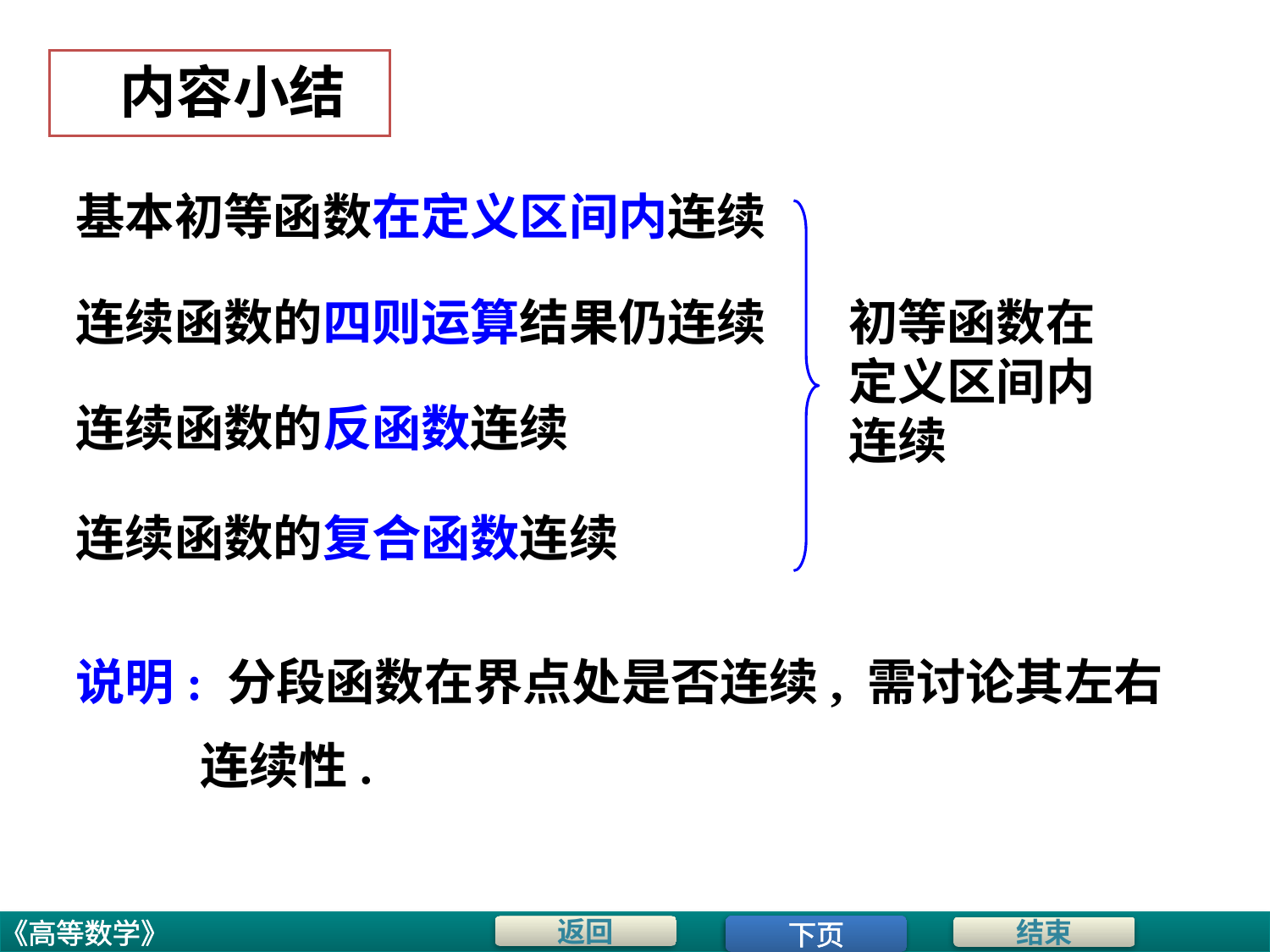

# 内容小结
基本初等函数在定义区间内连续

初等函数在定义区间内连续
连续函数的四则运算结果仍连续
连续函数的反函数连续
连续函数的复合函数连续
说明: 分段函数在界点处是否连续, 需讨论其左右
          连续性.
下页